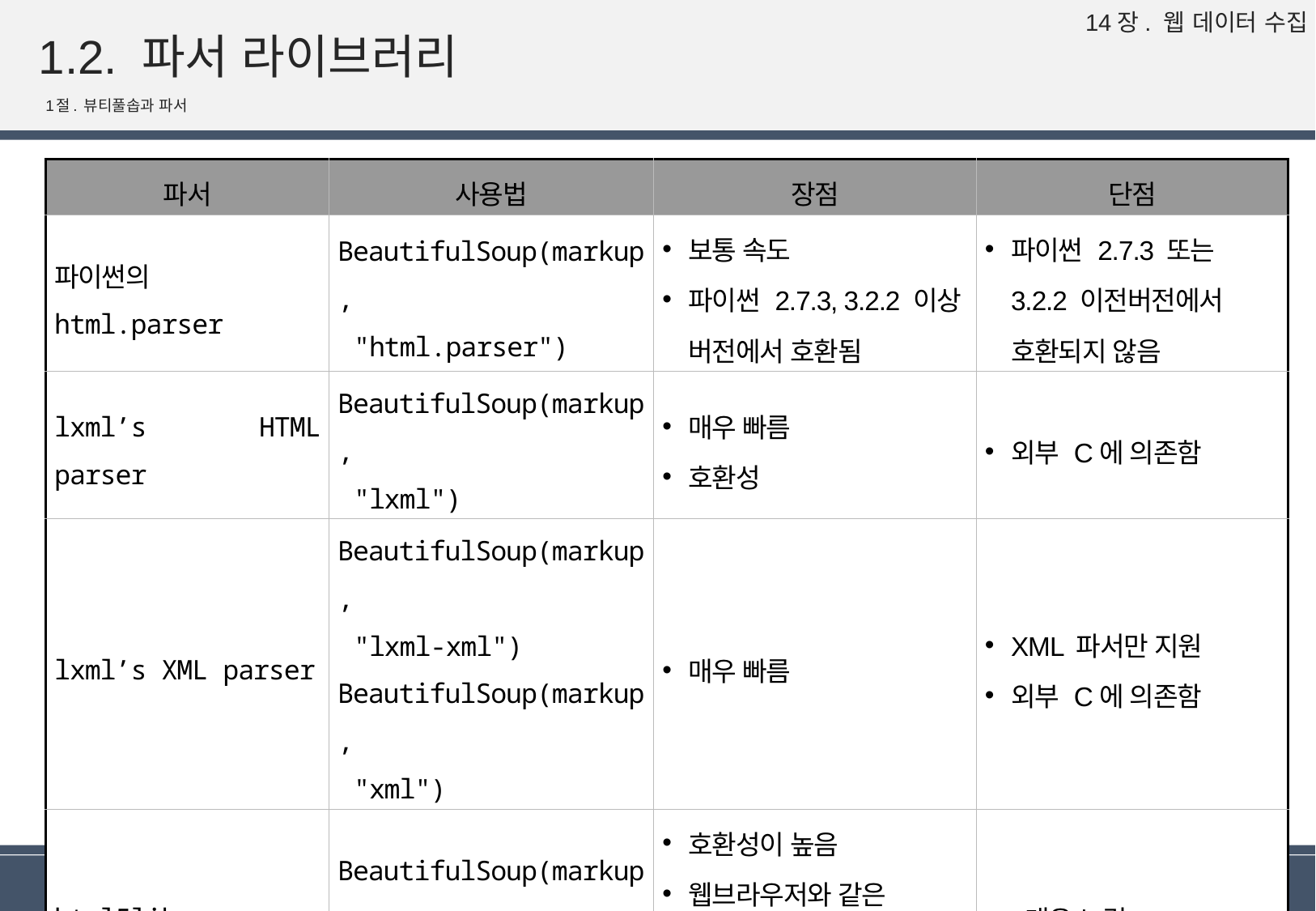

# 1.2. 파서 라이브러리
1절. 뷰티풀솝과 파서

| 파서 | 사용법 | 장점 | 단점 |
| --- | --- | --- | --- |
| 파이썬의 html.parser | BeautifulSoup(markup, "html.parser") | 보통 속도 파이썬 2.7.3, 3.2.2 이상 버전에서 호환됨 | 파이썬 2.7.3 또는 3.2.2 이전버전에서 호환되지 않음 |
| lxml’s HTML parser | BeautifulSoup(markup,  "lxml") | 매우 빠름 호환성 | 외부 C에 의존함 |
| lxml’s XML parser | BeautifulSoup(markup, "lxml-xml") BeautifulSoup(markup,  "xml") | 매우 빠름 | XML 파서만 지원 외부 C에 의존함 |
| html5lib | BeautifulSoup(markup,  "html5lib") | 호환성이 높음 웹브라우저와 같은 방식으로 페이지 파싱 유효한 HTML5를 만듬 | 매우 느림 |
7